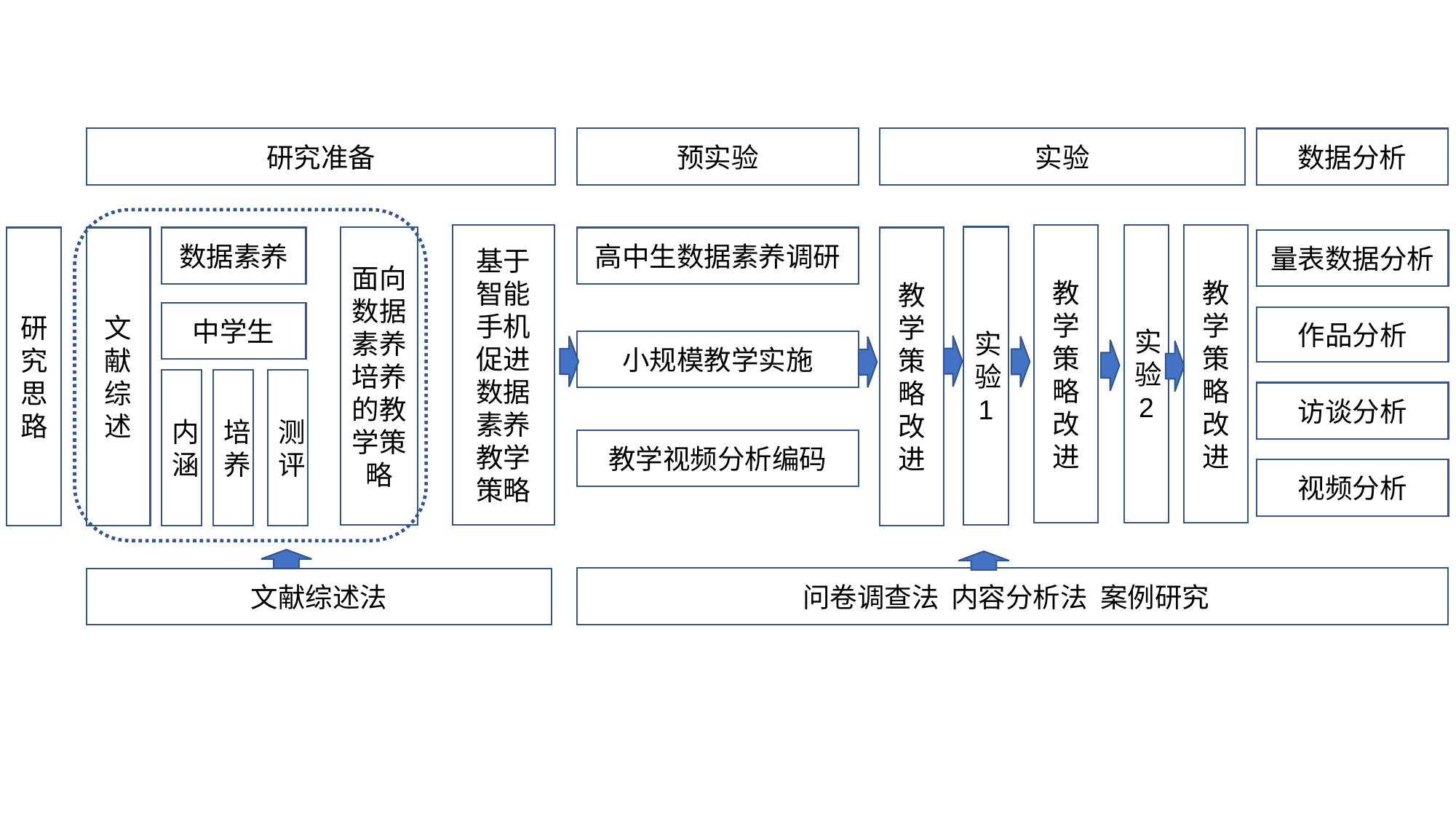

预实验
实验
研究准备

基于智能手机促进数据素养教学策略
教学策略
改进
实验
2
实验
1
面向数据素养培养的教学策略
教学策略
改进
高中生数据素养调研
研究思路
文献综述
数据素养
量表数据分析
中学生
作品分析
小规模教学实施

培养
测评
内涵
访谈分析
教学视频分析编码
视频分析

问卷调查法  内容分析法  案例研究
文献综述法
数据分析
教学策略
改进